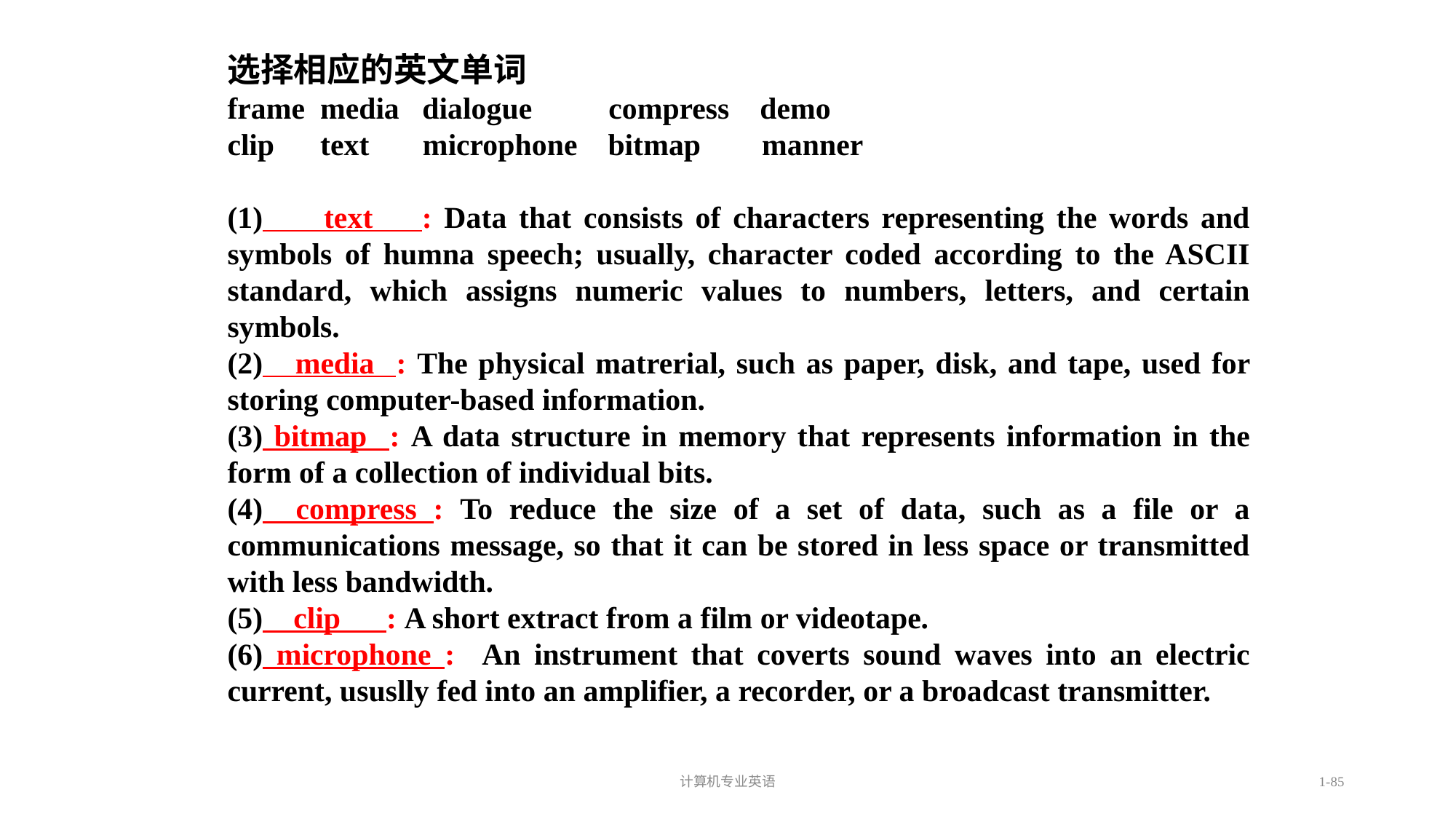

计算机专业英语
1-85
选择相应的英文单词
frame  media   dialogue          compress    demo
clip      text       microphone    bitmap        manner

(1)     text    : Data that consists of characters representing the words and symbols of humna speech; usually, character coded according to the ASCII standard, which assigns numeric values to numbers, letters, and certain symbols.
(2)   media  : The physical matrerial, such as paper, disk, and tape, used for storing computer-based information.
(3) bitmap  : A data structure in memory that represents information in the form of a collection of individual bits.
(4)  compress : To reduce the size of a set of data, such as a file or a communications message, so that it can be stored in less space or transmitted with less bandwidth.
(5)    clip      : A short extract from a film or videotape.
(6) microphone :  An instrument that coverts sound waves into an electric current, ususlly fed into an amplifier, a recorder, or a broadcast transmitter.